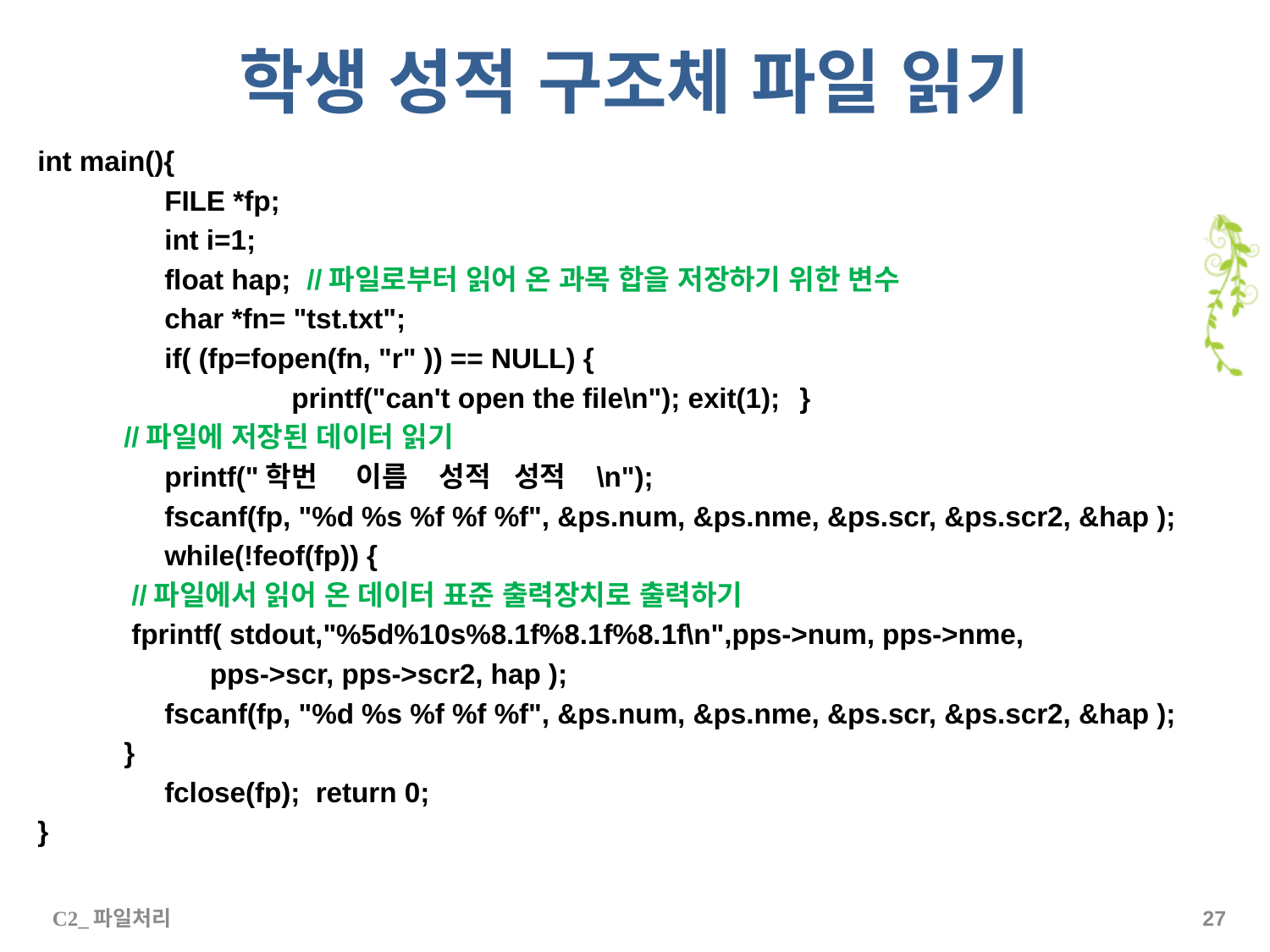

# 학생 성적 구조체 파일 읽기
int main(){
	FILE *fp;
	int i=1;
	float hap;  //파일로부터 읽어 온 과목 합을 저장하기 위한 변수
	char *fn= "tst.txt";
	if( (fp=fopen(fn, "r" )) == NULL) {
		printf("can't open the file\n"); exit(1);	}
           //파일에 저장된 데이터 읽기
	printf("학번     이름    성적   성적   \n");
	fscanf(fp, "%d %s %f %f %f", &ps.num, &ps.nme, &ps.scr, &ps.scr2, &hap );
	while(!feof(fp)) {
            //파일에서 읽어 온 데이터 표준 출력장치로 출력하기
            fprintf( stdout,"%5d%10s%8.1f%8.1f%8.1f\n",pps->num, pps->nme,
                      pps->scr, pps->scr2, hap );
	fscanf(fp, "%d %s %f %f %f", &ps.num, &ps.nme, &ps.scr, &ps.scr2, &hap );
           }
	fclose(fp);  return 0;
}

C2_파일처리
27